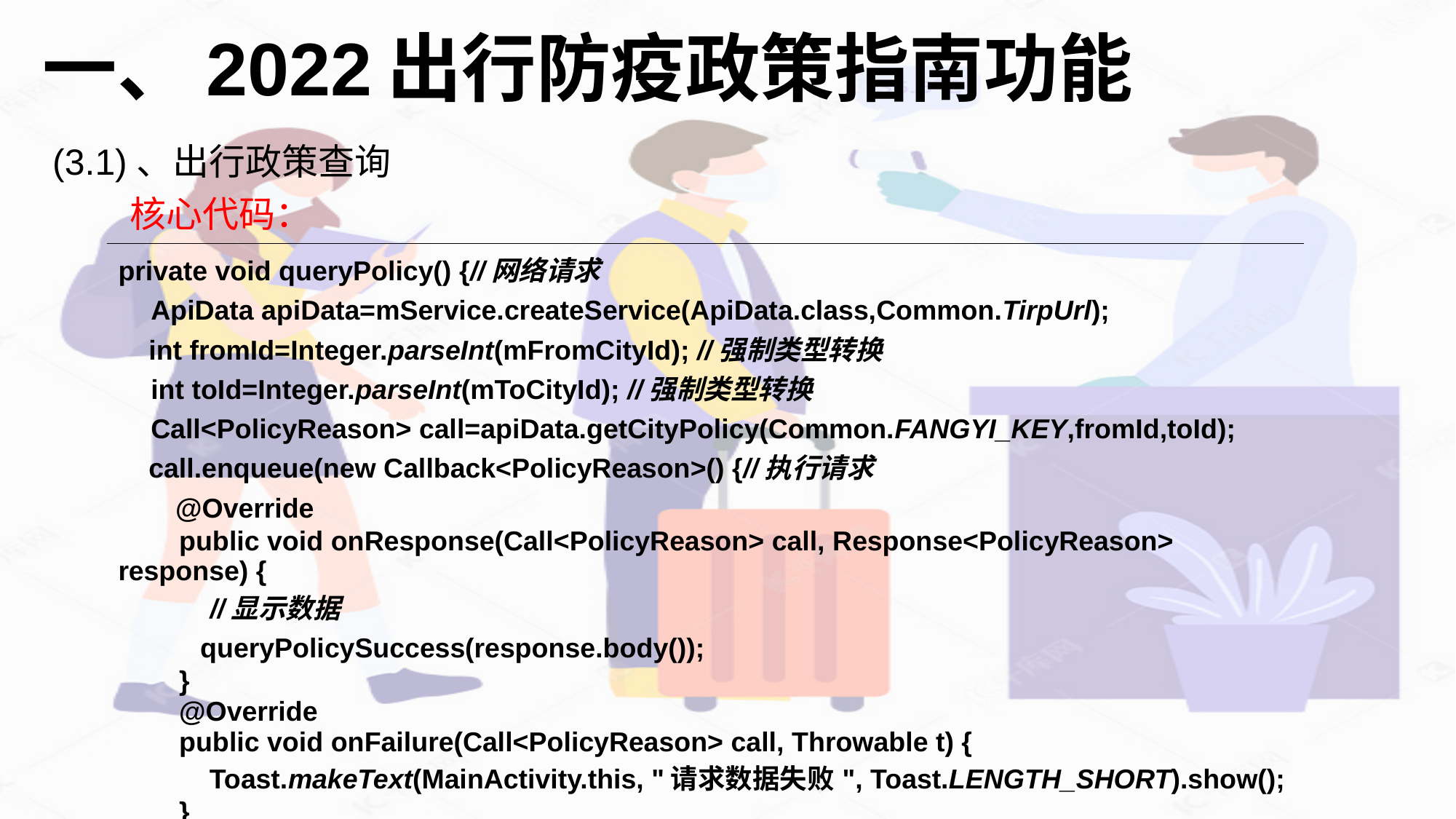

# 一、2022出行防疫政策指南功能
(3.1)、出行政策查询
	核心代码：
| private void queryPolicy() {//网络请求 ApiData apiData=mService.createService(ApiData.class,Common.TirpUrl); int fromId=Integer.parseInt(mFromCityId); //强制类型转换 int toId=Integer.parseInt(mToCityId); //强制类型转换 Call<PolicyReason> call=apiData.getCityPolicy(Common.FANGYI\_KEY,fromId,toId); call.enqueue(new Callback<PolicyReason>() {//执行请求 @Override public void onResponse(Call<PolicyReason> call, Response<PolicyReason> response) { //显示数据 queryPolicySuccess(response.body()); } @Override public void onFailure(Call<PolicyReason> call, Throwable t) { Toast.makeText(MainActivity.this, "请求数据失败", Toast.LENGTH\_SHORT).show(); } }); } |
| --- |